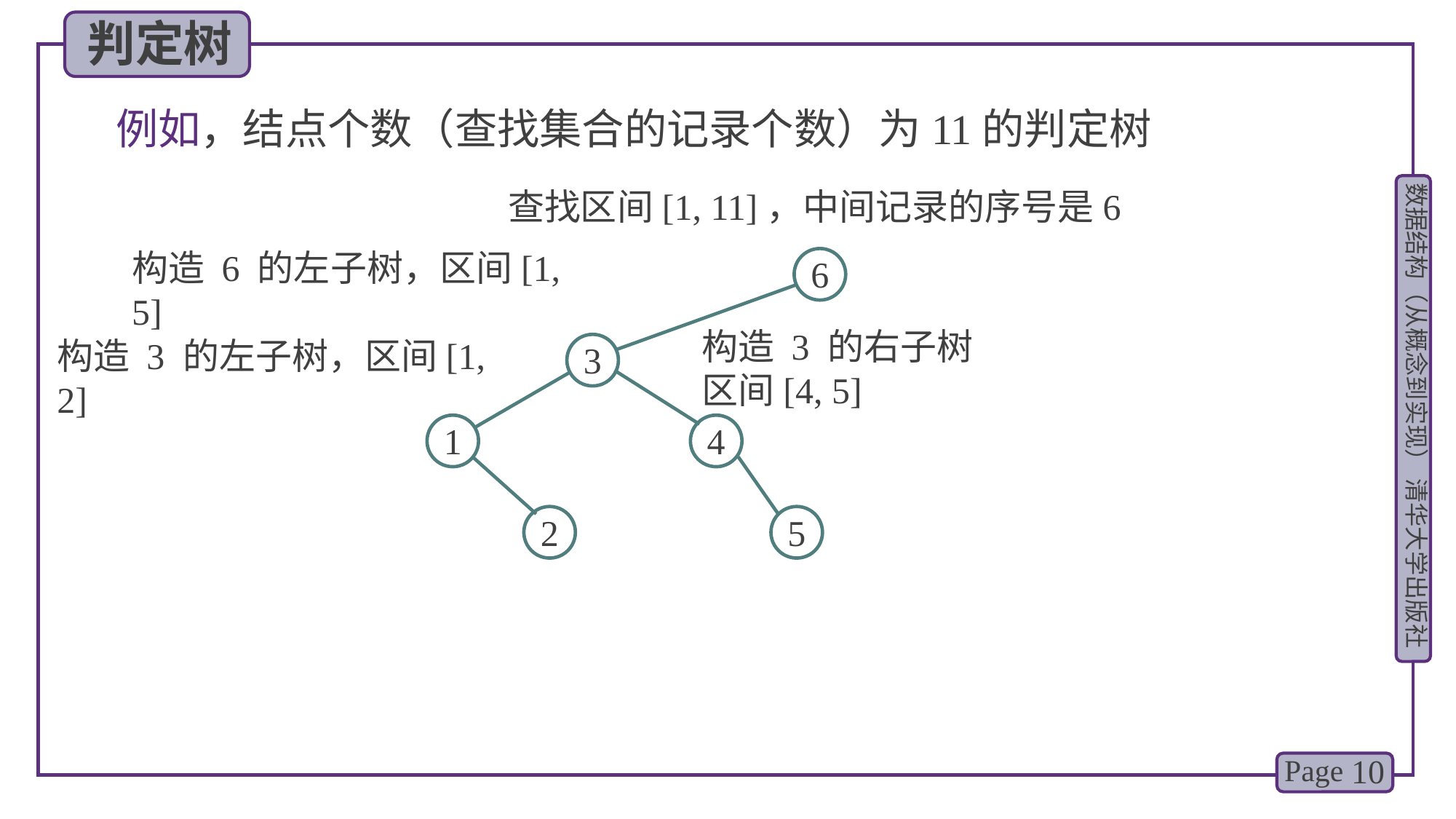

判定树

例如，结点个数（查找集合的记录个数）为11的判定树
查找区间[1, 11]，中间记录的序号是6
6
构造 6 的左子树，区间[1, 5]

3
构造 3 的右子树
区间[4, 5]
构造 3 的左子树，区间[1, 2]

1

4

5

2